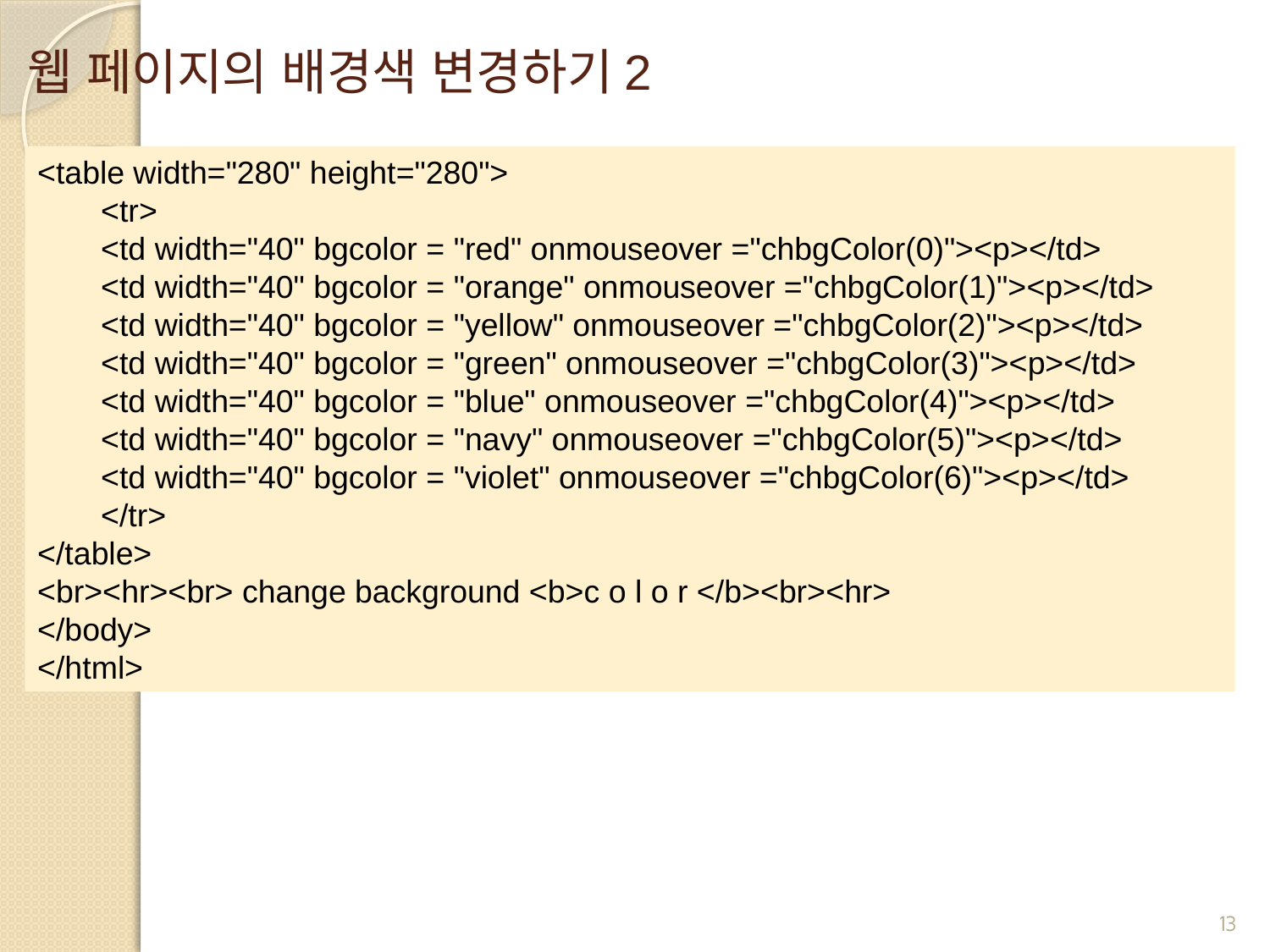

# 웹 페이지의 배경색 변경하기2
<table width="280" height="280">
<tr>
<td width="40" bgcolor = "red" onmouseover ="chbgColor(0)"><p></td>
<td width="40" bgcolor = "orange" onmouseover ="chbgColor(1)"><p></td>
<td width="40" bgcolor = "yellow" onmouseover ="chbgColor(2)"><p></td>
<td width="40" bgcolor = "green" onmouseover ="chbgColor(3)"><p></td>
<td width="40" bgcolor = "blue" onmouseover ="chbgColor(4)"><p></td>
<td width="40" bgcolor = "navy" onmouseover ="chbgColor(5)"><p></td>
<td width="40" bgcolor = "violet" onmouseover ="chbgColor(6)"><p></td>
</tr>
</table>
<br><hr><br> change background <b>c o l o r </b><br><hr>
</body>
</html>
13